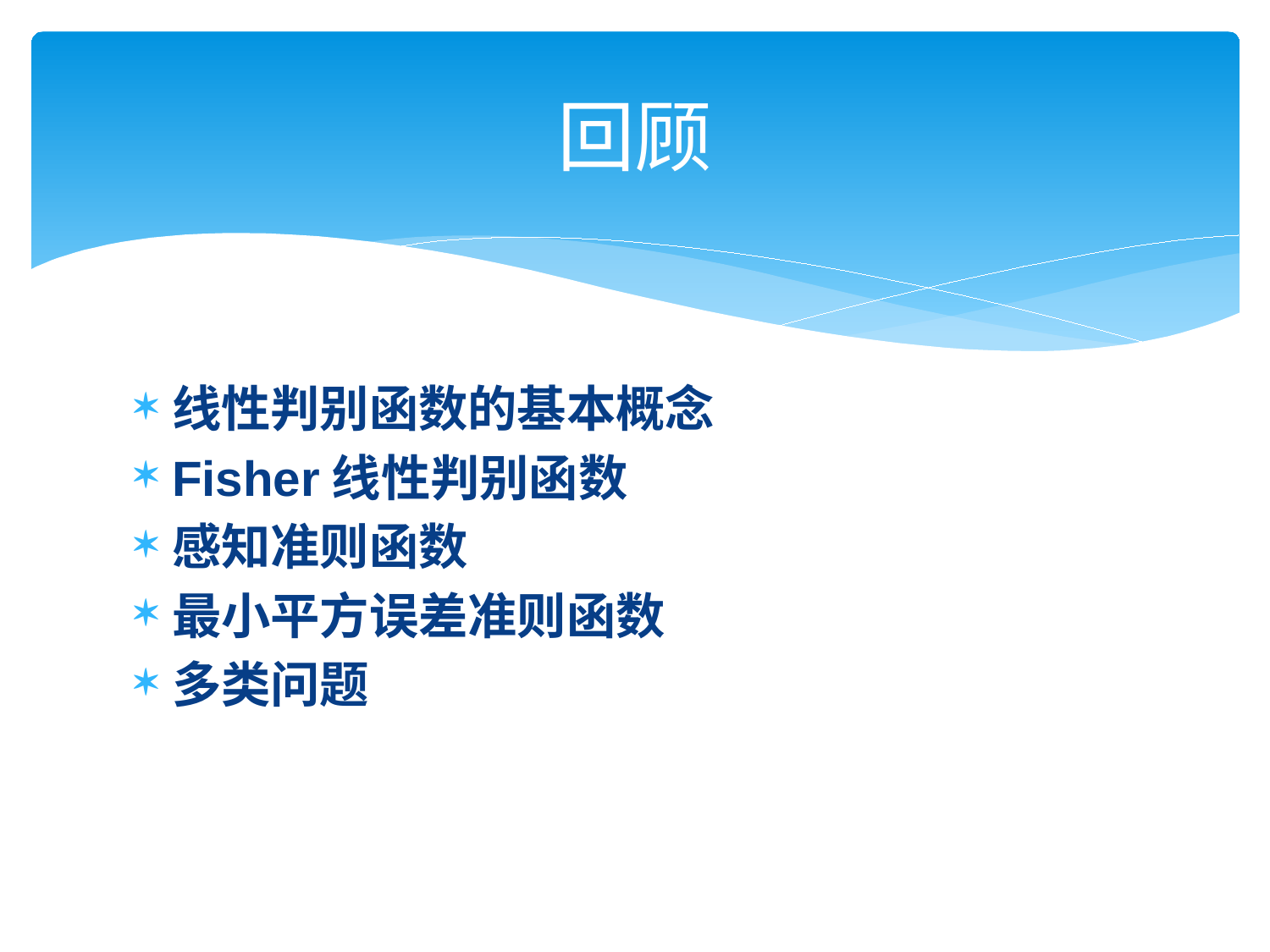

# 回顾
线性判别函数的基本概念
Fisher线性判别函数
感知准则函数
最小平方误差准则函数
多类问题